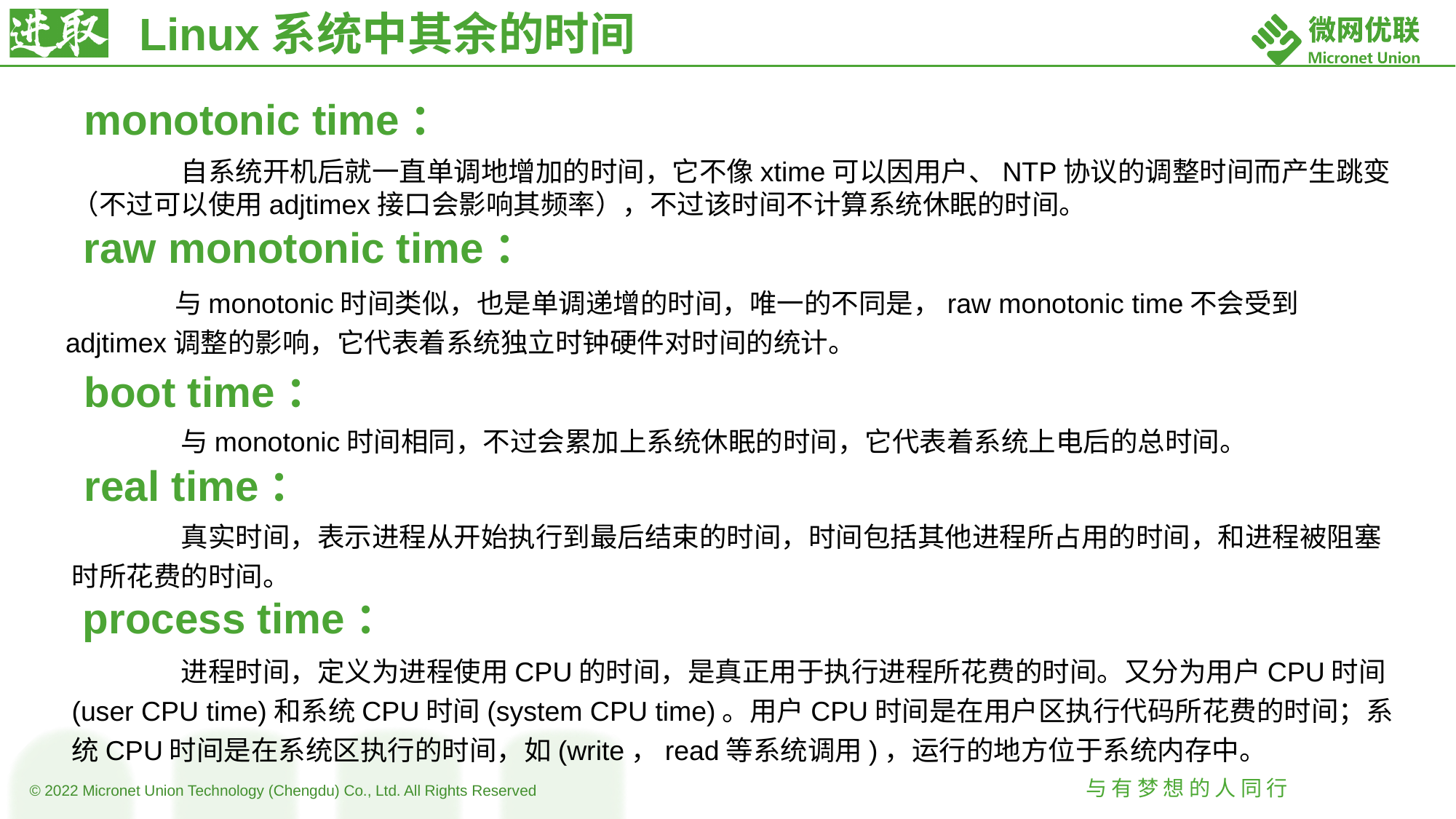

Linux系统中其余的时间
 monotonic time：
	自系统开机后就一直单调地增加的时间，它不像xtime可以因用户、NTP协议的调整时间而产生跳变（不过可以使用adjtimex接口会影响其频率），不过该时间不计算系统休眠的时间。

 raw monotonic time：
	与monotonic时间类似，也是单调递增的时间，唯一的不同是，raw monotonic time不会受到adjtimex调整的影响，它代表着系统独立时钟硬件对时间的统计。
 boot time：
	与monotonic时间相同，不过会累加上系统休眠的时间，它代表着系统上电后的总时间。
 real time：
	真实时间，表示进程从开始执行到最后结束的时间，时间包括其他进程所占用的时间，和进程被阻塞时所花费的时间。
process time：
	进程时间，定义为进程使用CPU的时间，是真正用于执行进程所花费的时间。又分为用户CPU时间(user CPU time)和系统CPU时间(system CPU time)。用户CPU时间是在用户区执行代码所花费的时间；系统CPU时间是在系统区执行的时间，如(write，read等系统调用)，运行的地方位于系统内存中。